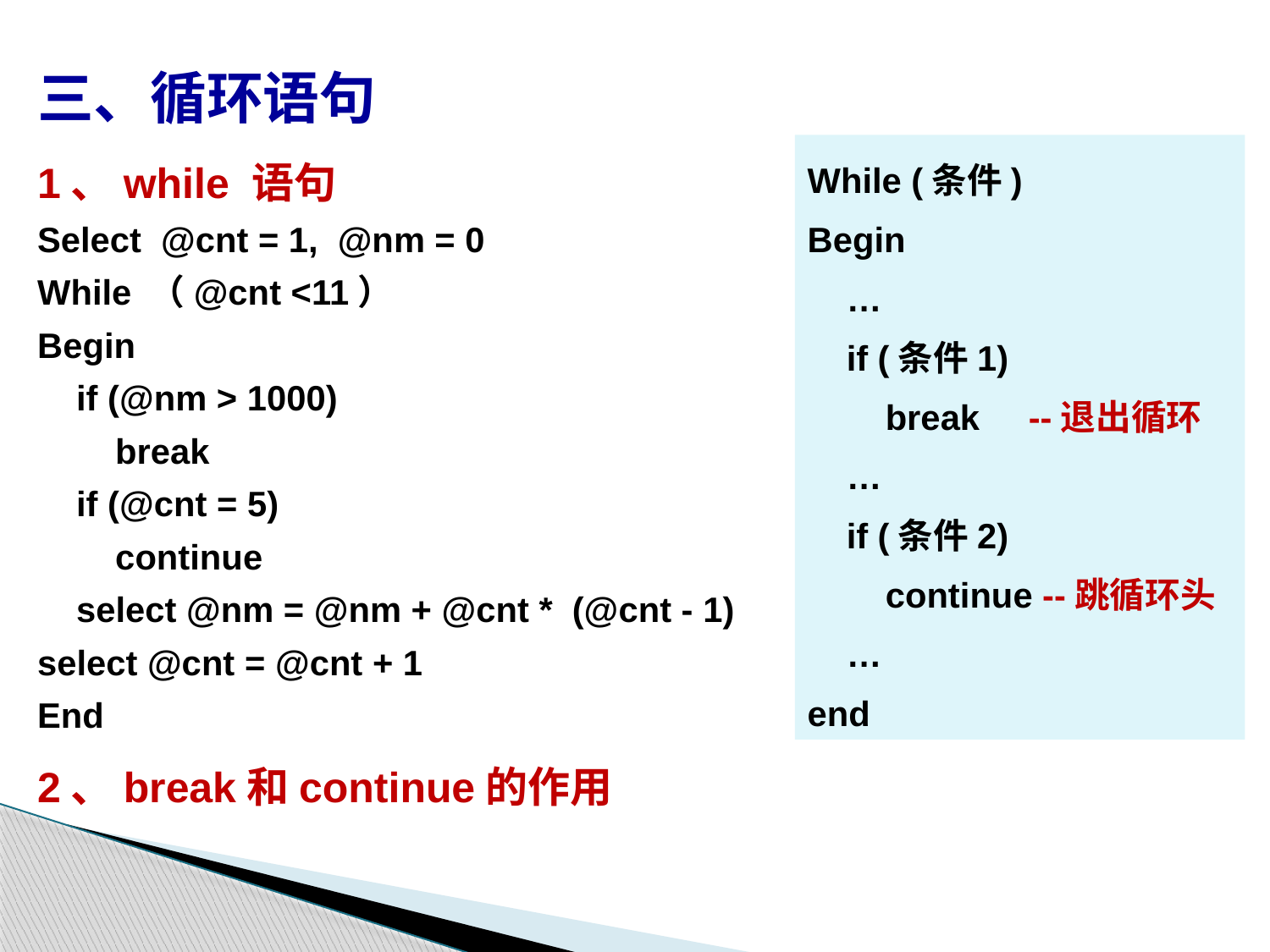

三、循环语句
1、while 语句
Select  @cnt = 1,  @nm = 0
While （@cnt <11）
Begin
    if (@nm > 1000)
        break
    if (@cnt = 5)
        continue
    select @nm = @nm + @cnt *  (@cnt - 1)
select @cnt = @cnt + 1
End
2、break和continue的作用
While (条件)
Begin
    …
    if (条件1)
        break     --退出循环
    …
    if (条件2)
        continue --跳循环头
    …
end